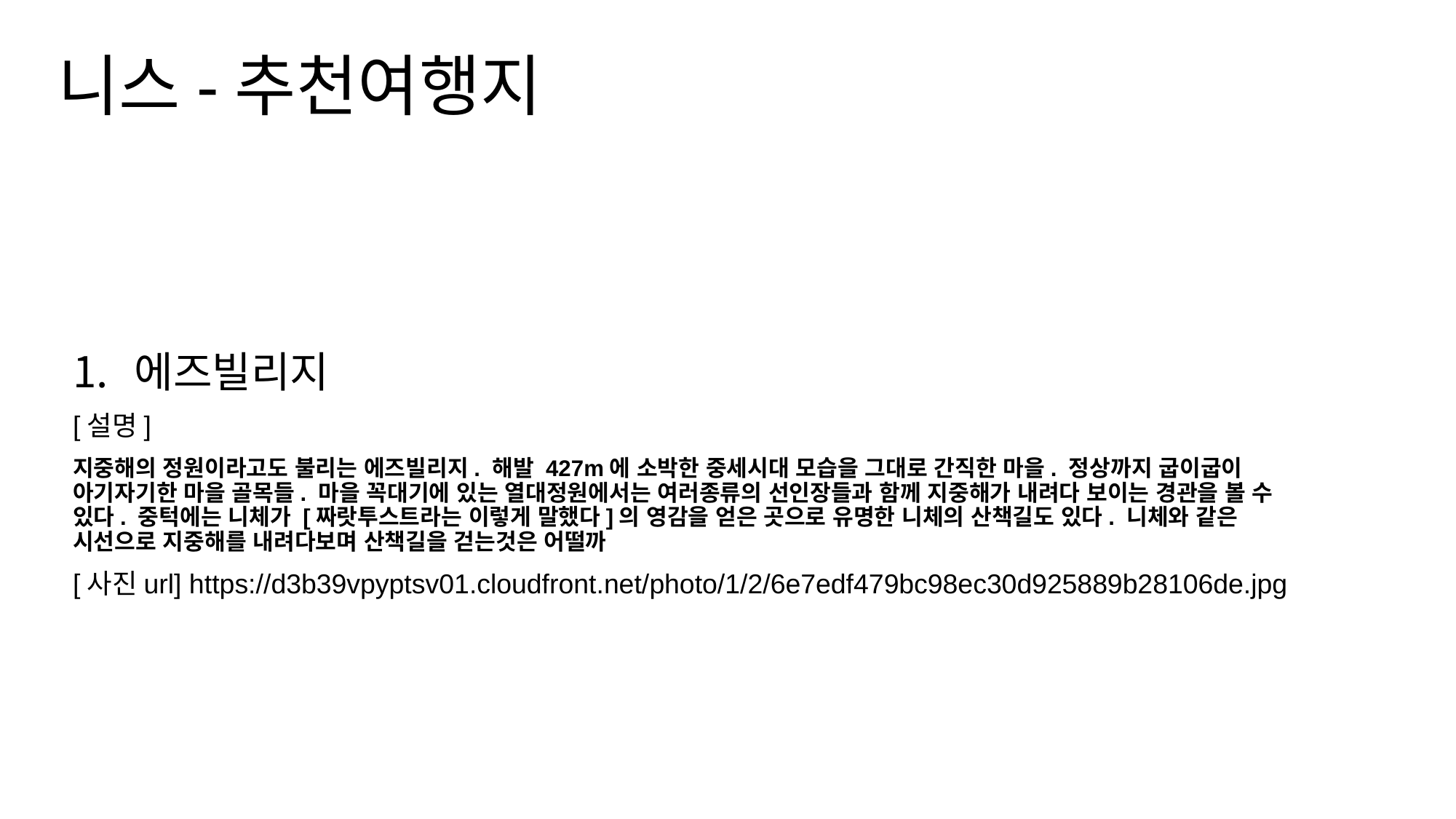

# 니스-추천여행지
에즈빌리지
[설명]
지중해의 정원이라고도 불리는 에즈빌리지. 해발 427m에 소박한 중세시대 모습을 그대로 간직한 마을. 정상까지 굽이굽이 아기자기한 마을 골목들. 마을 꼭대기에 있는 열대정원에서는 여러종류의 선인장들과 함께 지중해가 내려다 보이는 경관을 볼 수 있다. 중턱에는 니체가 [짜랏투스트라는 이렇게 말했다]의 영감을 얻은 곳으로 유명한 니체의 산책길도 있다. 니체와 같은 시선으로 지중해를 내려다보며 산책길을 걷는것은 어떨까
[사진url] https://d3b39vpyptsv01.cloudfront.net/photo/1/2/6e7edf479bc98ec30d925889b28106de.jpg